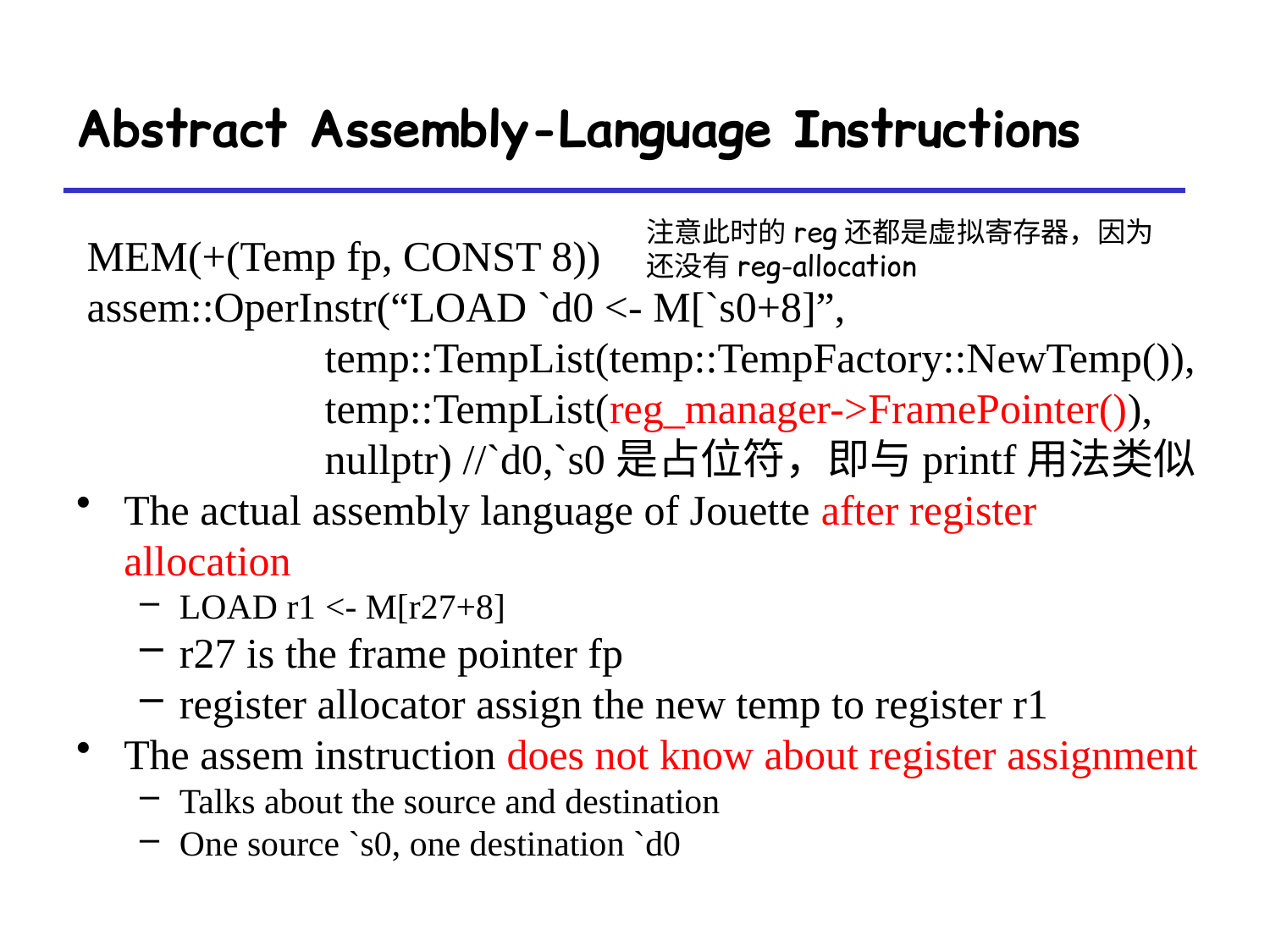

# Abstract Assembly-Language Instructions
注意此时的reg还都是虚拟寄存器，因为还没有reg-allocation
 MEM(+(Temp fp, CONST 8))
 assem::OperInstr(“LOAD `d0 <- M[`s0+8]”,
		       temp::TempList(temp::TempFactory::NewTemp()),
		       temp::TempList(reg_manager->FramePointer()),
		       nullptr) //`d0,`s0是占位符，即与printf用法类似
The actual assembly language of Jouette after register allocation
LOAD r1 <- M[r27+8]
r27 is the frame pointer fp
register allocator assign the new temp to register r1
The assem instruction does not know about register assignment
Talks about the source and destination
One source `s0, one destination `d0

45